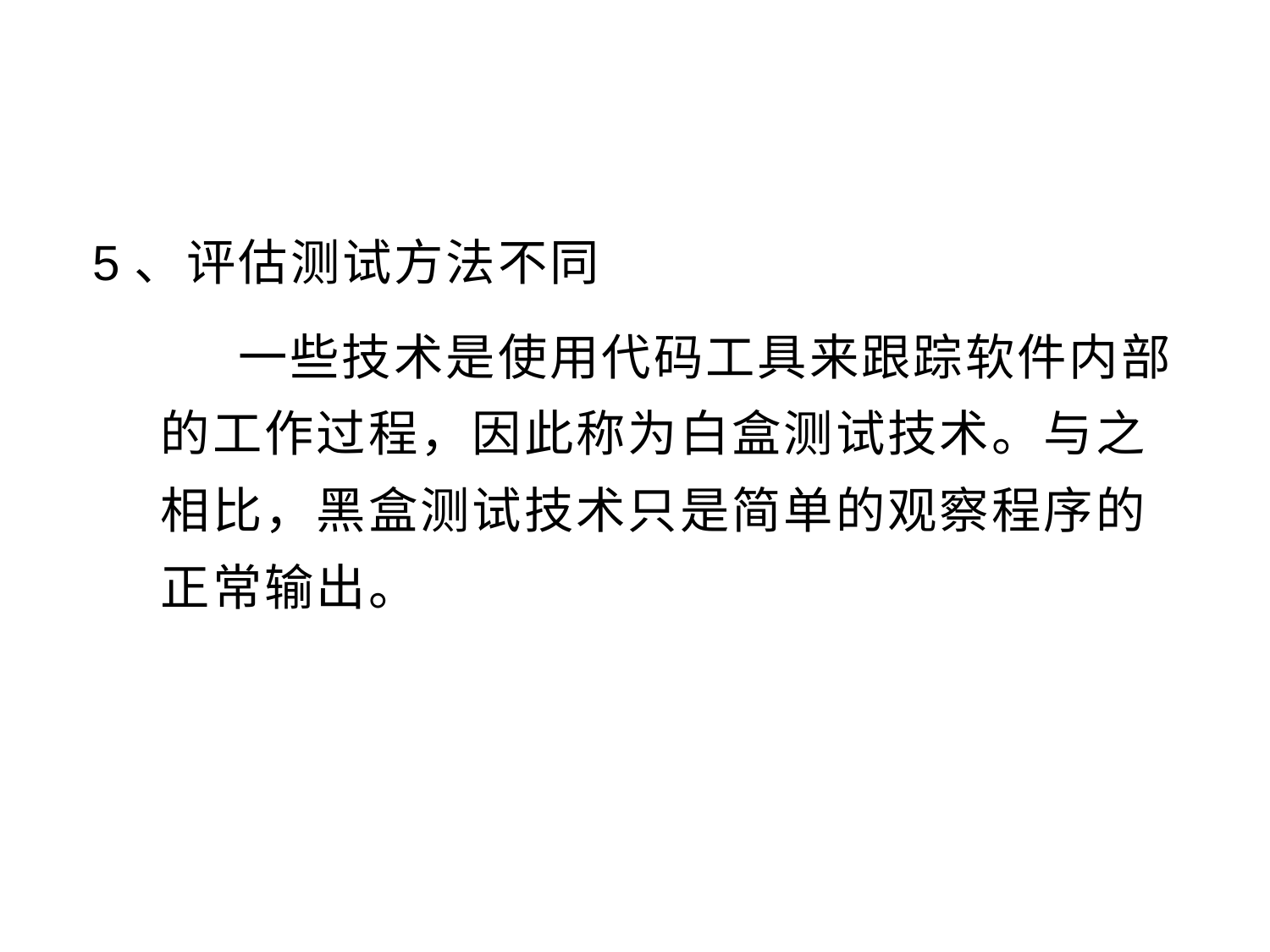

5、评估测试方法不同
           一些技术是使用代码工具来跟踪软件内部的工作过程，因此称为白盒测试技术。与之相比，黑盒测试技术只是简单的观察程序的正常输出。